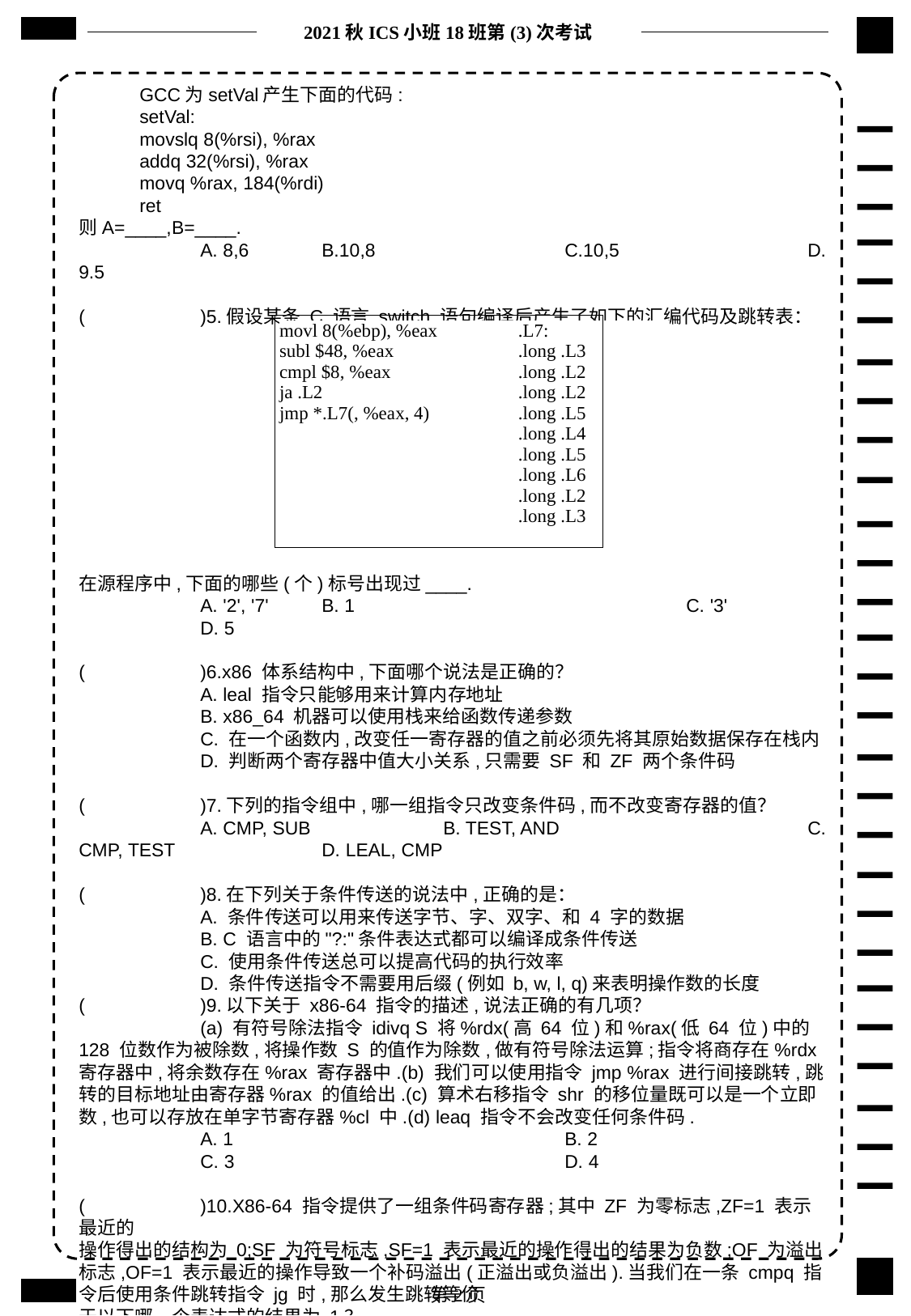

2021秋ICS小班18班第(3)次考试

GCC为setVal产生下面的代码:
setVal:
movslq 8(%rsi), %rax
addq 32(%rsi), %rax
movq %rax, 184(%rdi)
ret
则A=____,B=____.
	A. 8,6 	B.10,8		C.10,5		D. 9.5

(	)5.假设某条 C 语言 switch 语句编译后产生了如下的汇编代码及跳转表：

在源程序中,下面的哪些(个)标号出现过____.
	A. '2', '7'	B. 1			C. '3'		D. 5

(	)6.x86 体系结构中,下面哪个说法是正确的？
	A. leal 指令只能够用来计算内存地址
	B. x86_64 机器可以使用栈来给函数传递参数
	C. 在一个函数内,改变任一寄存器的值之前必须先将其原始数据保存在栈内
	D. 判断两个寄存器中值大小关系,只需要 SF 和 ZF 两个条件码

(	)7.下列的指令组中,哪一组指令只改变条件码,而不改变寄存器的值？
	A. CMP, SUB 		B. TEST, AND 		C. CMP, TEST 		D. LEAL, CMP

(	)8.在下列关于条件传送的说法中,正确的是：
	A. 条件传送可以用来传送字节、字、双字、和 4 字的数据
	B. C 语言中的"?:"条件表达式都可以编译成条件传送
	C. 使用条件传送总可以提高代码的执行效率
	D. 条件传送指令不需要用后缀(例如 b, w, l, q)来表明操作数的长度
(	)9.以下关于 x86-64 指令的描述,说法正确的有几项？
	(a) 有符号除法指令 idivq S 将%rdx(高 64 位)和%rax(低 64 位)中的128 位数作为被除数,将操作数 S 的值作为除数,做有符号除法运算;指令将商存在%rdx 寄存器中,将余数存在%rax 寄存器中.(b) 我们可以使用指令 jmp %rax 进行间接跳转,跳转的目标地址由寄存器%rax 的值给出.(c) 算术右移指令 shr 的移位量既可以是一个立即数,也可以存放在单字节寄存器%cl 中.(d) leaq 指令不会改变任何条件码.
	A. 1			B. 2			C. 3			D. 4

(	)10.X86-64 指令提供了一组条件码寄存器;其中 ZF 为零标志,ZF=1 表示最近的
操作得出的结构为 0;SF 为符号标志,SF=1 表示最近的操作得出的结果为负数;OF 为溢出标志,OF=1 表示最近的操作导致一个补码溢出(正溢出或负溢出).当我们在一条 cmpq 指令后使用条件跳转指令 jg 时,那么发生跳转等价
于以下哪一个表达式的结果为 1？
A. ~(SF ^ OF) & ~ZF		B. ~(SF ^ OF)		C. SF ^ OF		D.(SF^OF)|ZF

| movl 8(%ebp), %eax subl $48, %eax cmpl $8, %eax ja .L2 jmp \*.L7(, %eax, 4) | .L7: .long .L3 .long .L2 .long .L2 .long .L5 .long .L4 .long .L5 .long .L6 .long .L2 .long .L3 |
| --- | --- |

第2页